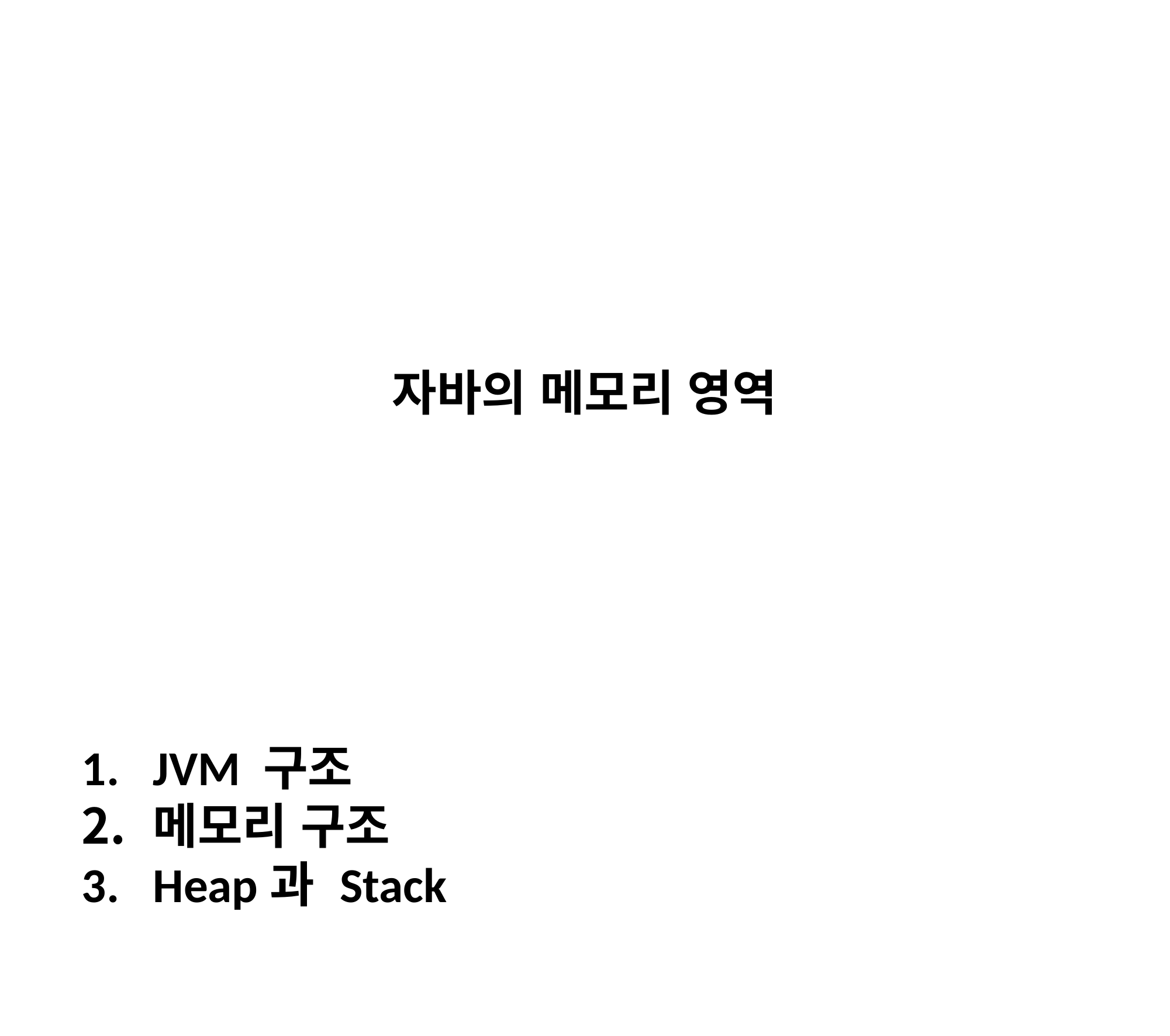

자바의 메모리 영역
JVM 구조
메모리 구조
Heap과 Stack
Garbage
Collector